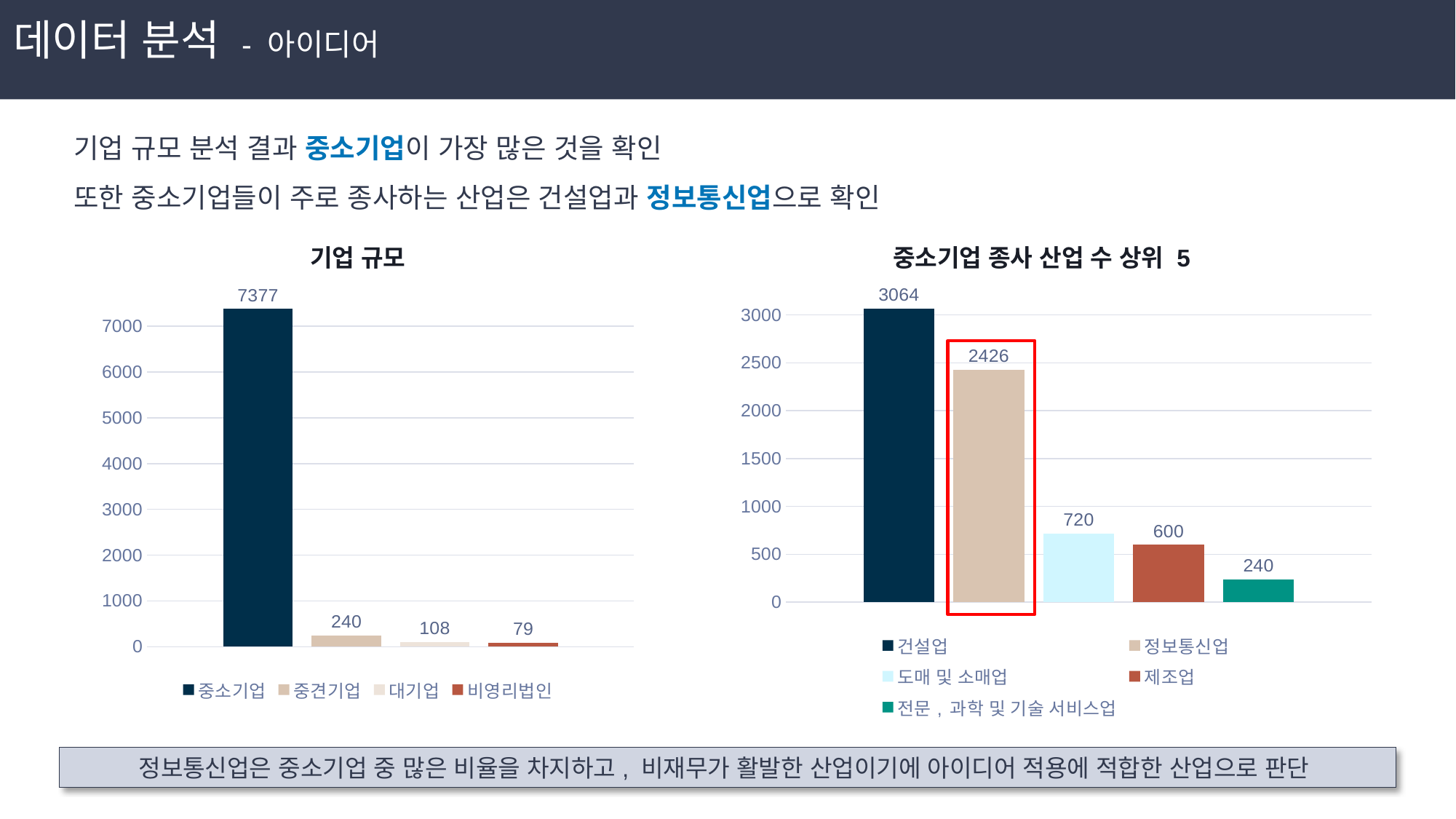

# 데이터 분석 - 아이디어
기업 규모 분석 결과 중소기업이 가장 많은 것을 확인
또한 중소기업들이 주로 종사하는 산업은 건설업과 정보통신업으로 확인
기업 규모
중소기업 종사 산업 수 상위 5

### Chart

| Category | 건설업 | 정보통신업 | 도매 및 소매업 | 제조업 | 전문, 과학 및 기술 서비스업 |
|---|---|---|---|---|---|
| 항목 1 | 3064.0 | 2426.0 | 720.0 | 600.0 | 240.0 |

### Chart

| Category | 중소기업 | 중견기업 | 대기업 | 비영리법인 |
|---|---|---|---|---|
| 기업규모 | 7377.0 | 240.0 | 108.0 | 79.0 |
정보통신업은 중소기업 중 많은 비율을 차지하고, 비재무가 활발한 산업이기에 아이디어 적용에 적합한 산업으로 판단